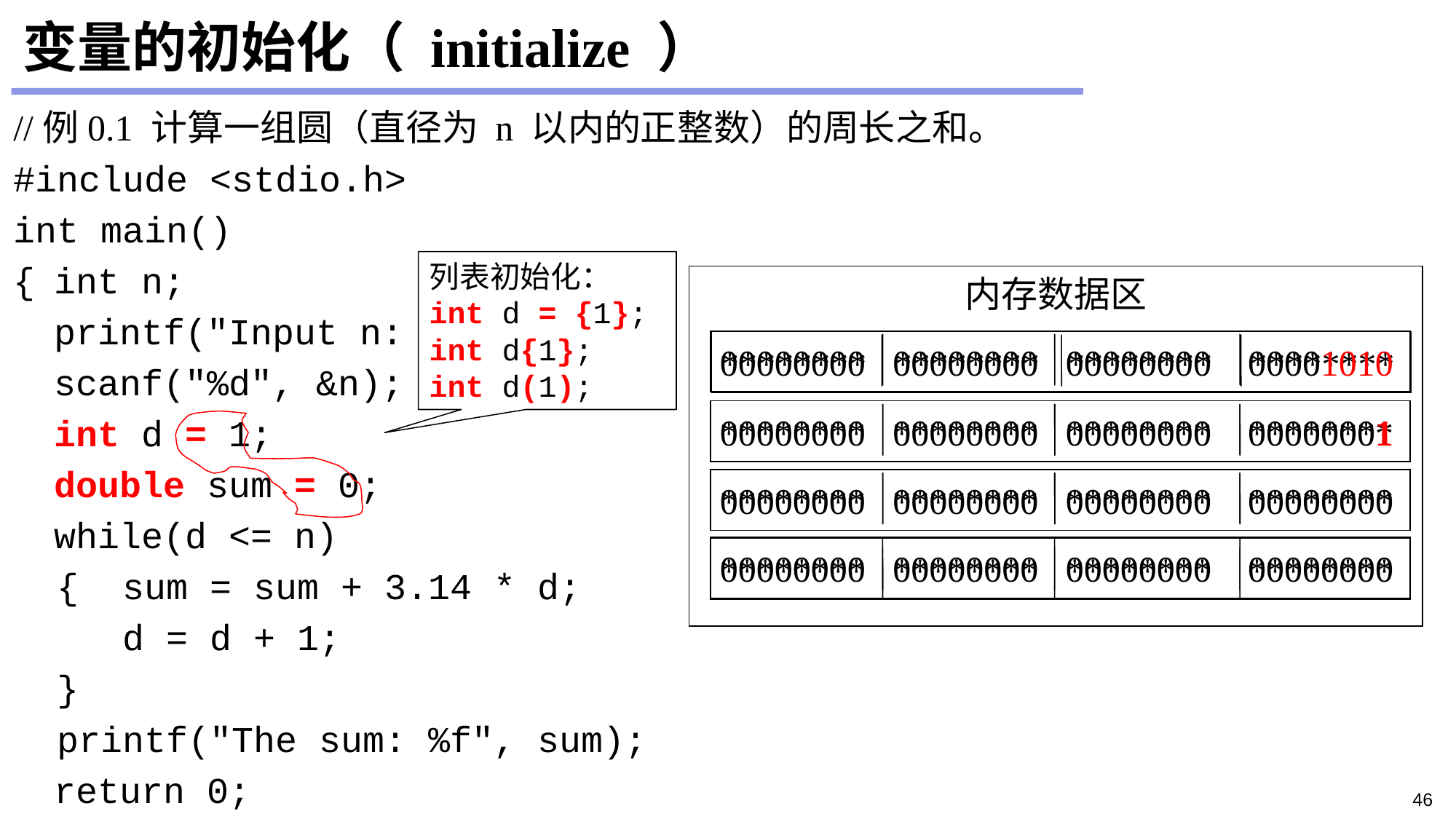

# 变量的初始化（ initialize ）
//例0.1 计算一组圆（直径为 n 以内的正整数）的周长之和。
#include <stdio.h>
int main()
{	int n;
	printf("Input n: ");
	scanf("%d", &n);
 	int d = 1;
	double sum = 0;
	while(d <= n)
  {	sum = sum + 3.14 * d;
	d = d + 1;
  }
  printf("The sum: %f", sum);
	return 0;
}
列表初始化：
int d = {1};
int d{1};
int d(1);
内存数据区

 00000000   00000000   00000000    00001010

 ********   ********   ********    ********

 ********   ********   ********    ********

 00000000   00000000   00000000    00000001

 ********   ********   ********    ********

 00000000   00000000   00000000    00000000

 00000000   00000000   00000000    00000000

 ********   ********   ********    ********

46